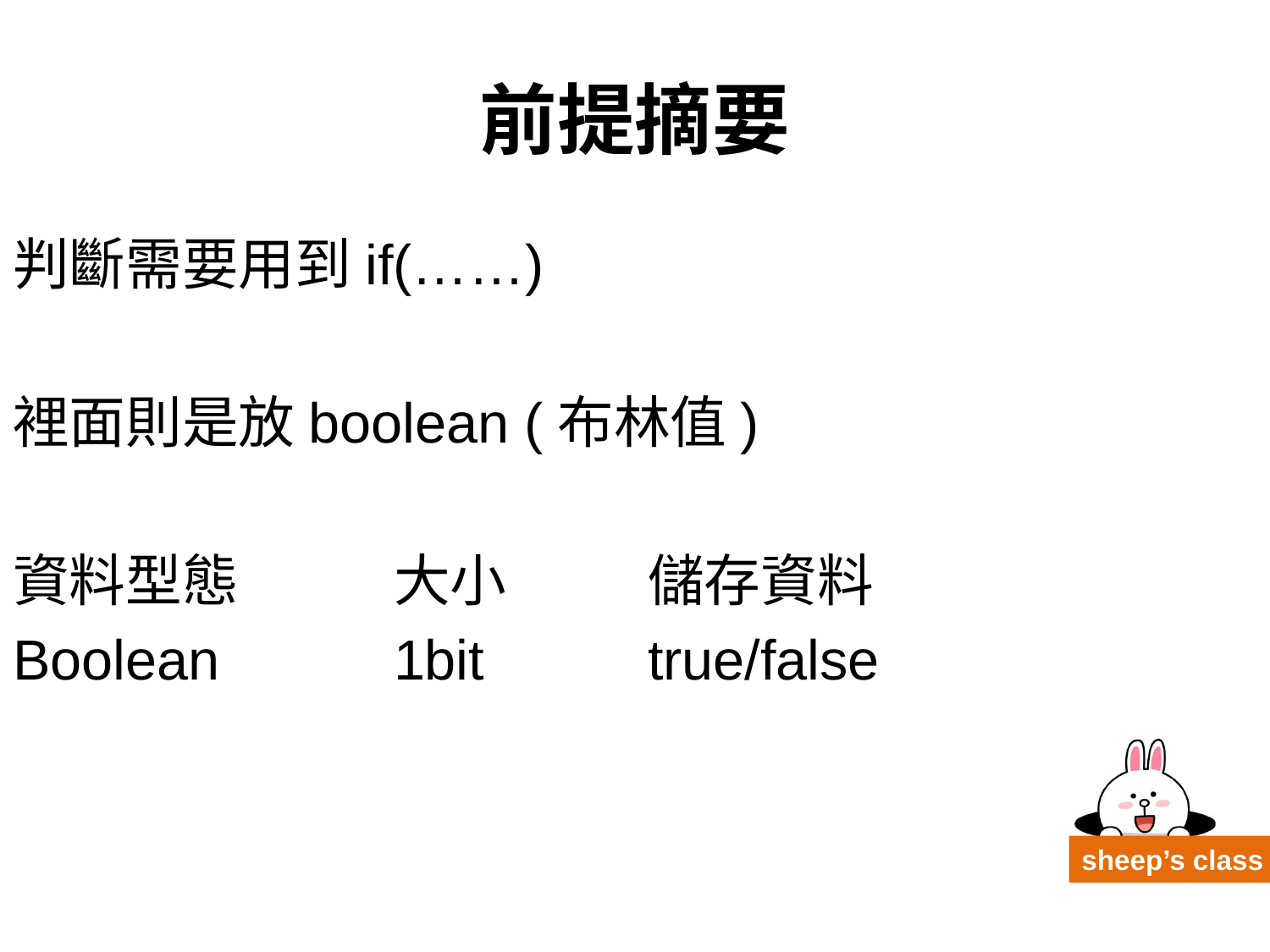

# 前提摘要
判斷需要用到if(……)

裡面則是放boolean (布林值)

資料型態		大小		儲存資料
Boolean		1bit		true/false